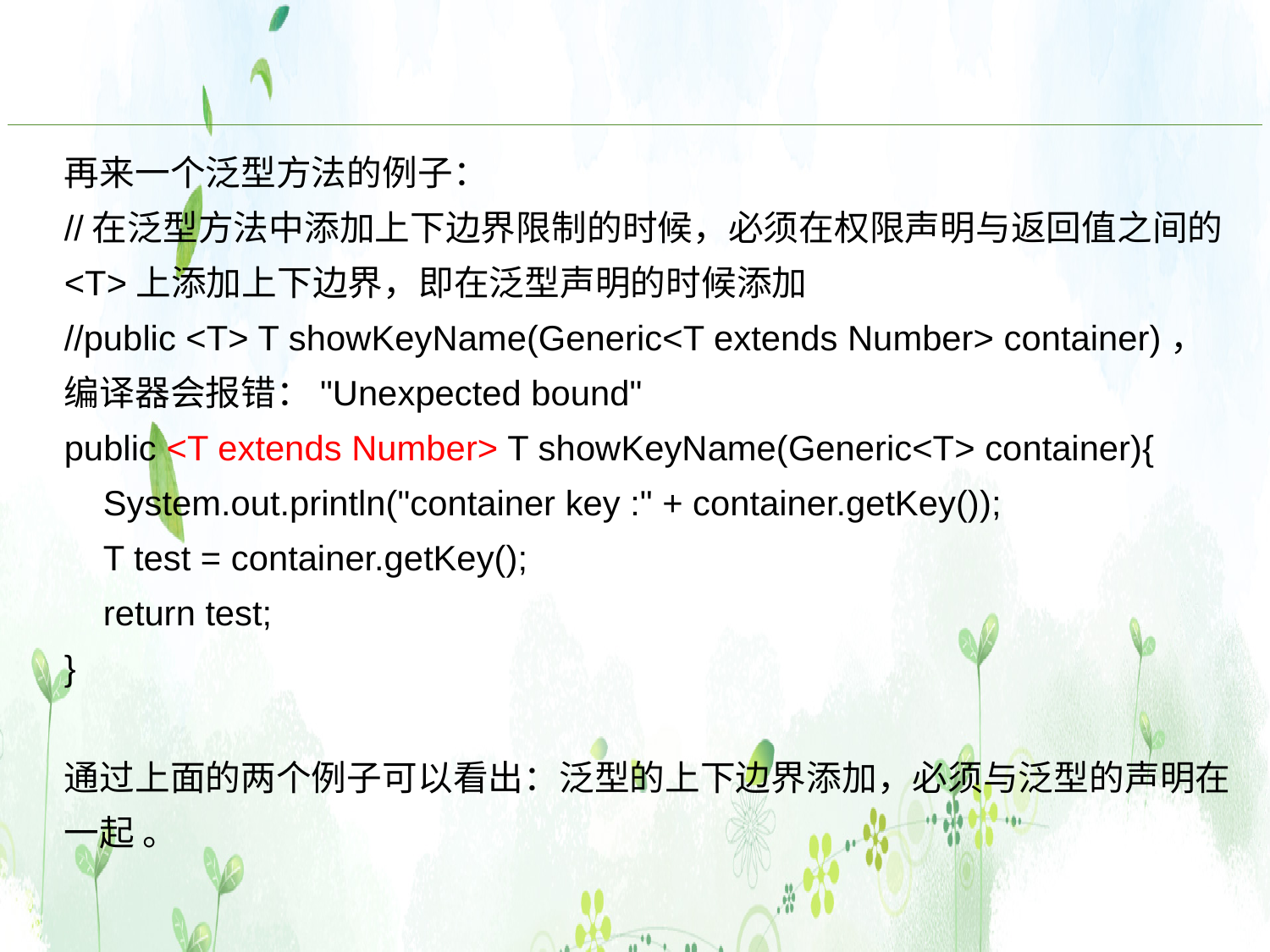

再来一个泛型方法的例子：
//在泛型方法中添加上下边界限制的时候，必须在权限声明与返回值之间的<T>上添加上下边界，即在泛型声明的时候添加
//public <T> T showKeyName(Generic<T extends Number> container)，编译器会报错："Unexpected bound"
public <T extends Number> T showKeyName(Generic<T> container){
    System.out.println("container key :" + container.getKey());
    T test = container.getKey();
    return test;
}

通过上面的两个例子可以看出：泛型的上下边界添加，必须与泛型的声明在一起 。